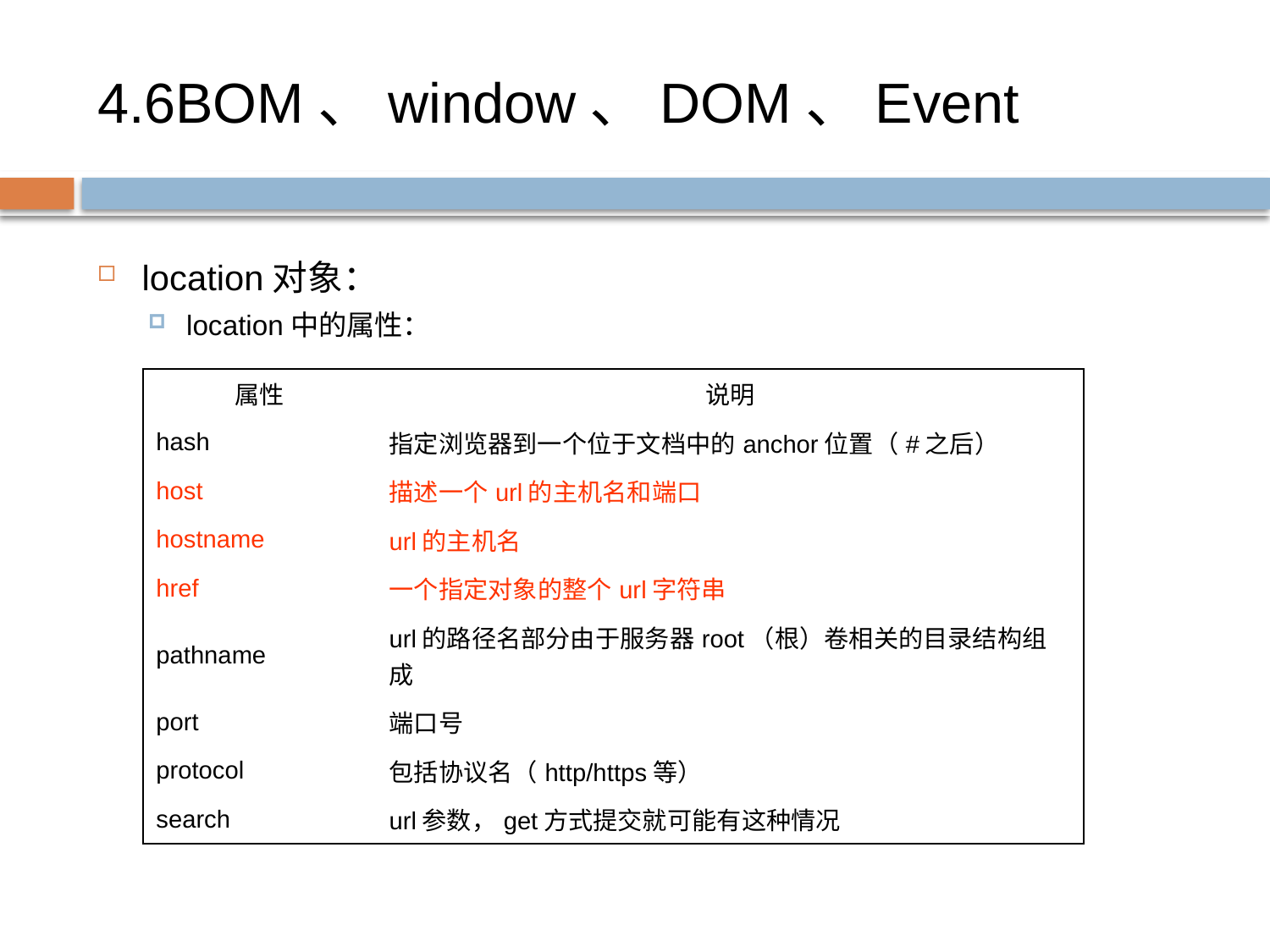

# 4.6BOM、window、DOM、Event
location对象：
location中的属性：

| 属性 | 说明 |
| --- | --- |
| hash | 指定浏览器到一个位于文档中的anchor位置（#之后） |
| host | 描述一个url的主机名和端口 |
| hostname | url的主机名 |
| href | 一个指定对象的整个url字符串 |
| pathname | url的路径名部分由于服务器root（根）卷相关的目录结构组成 |
| port | 端口号 |
| protocol | 包括协议名（http/https等） |
| search | url参数，get方式提交就可能有这种情况 |